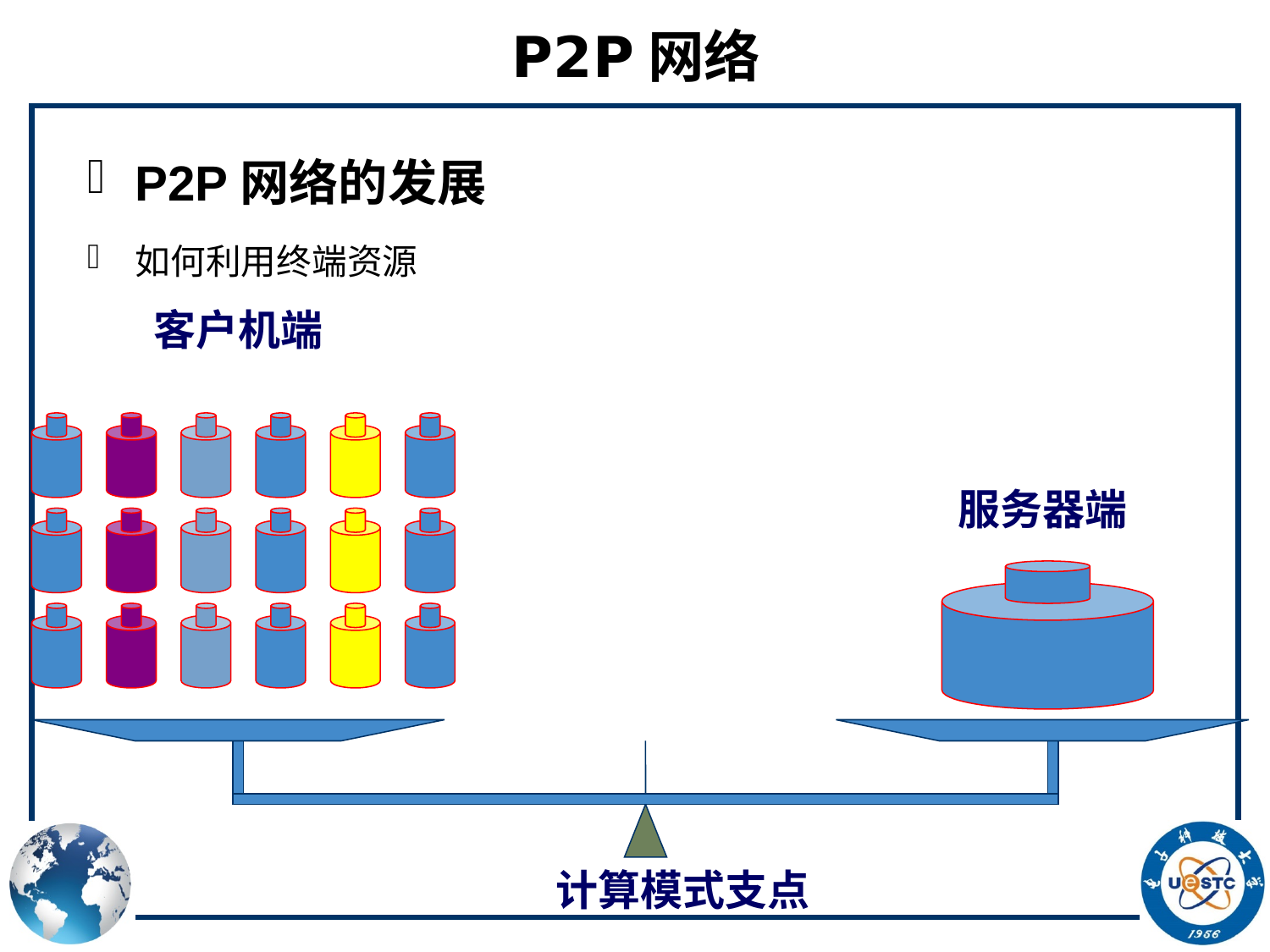

# P2P网络
P2P网络的发展
如何利用终端资源

客户机端

服务器端

计算模式支点